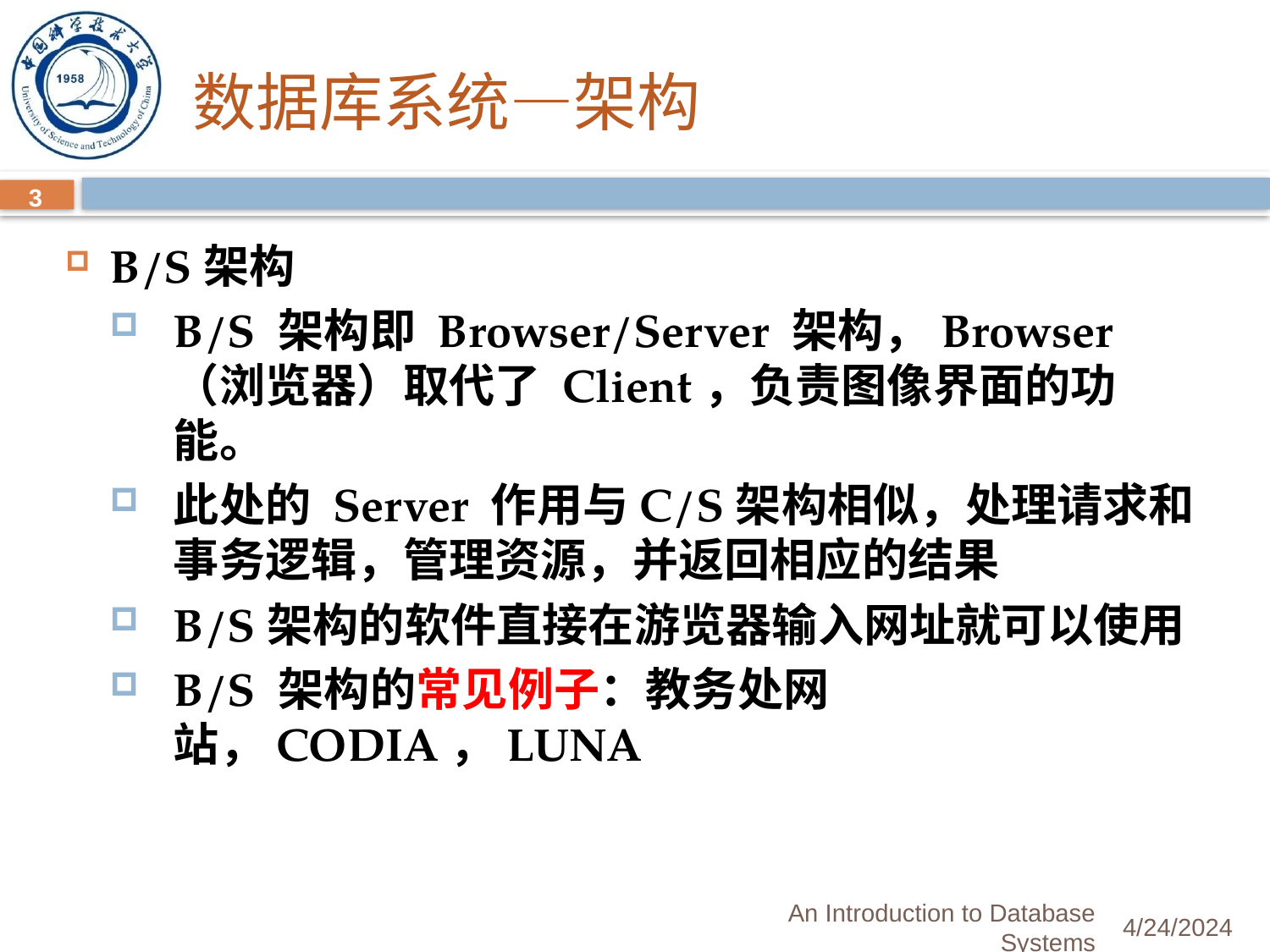

# 数据库系统—架构
3
B/S架构
B/S 架构即 Browser/Server 架构，Browser（浏览器）取代了 Client，负责图像界面的功能。
此处的 Server 作用与C/S架构相似，处理请求和事务逻辑，管理资源，并返回相应的结果
B/S架构的软件直接在游览器输入网址就可以使用
B/S 架构的常见例子：教务处网站，CODIA，LUNA
An Introduction to Database Systems
4/24/2024